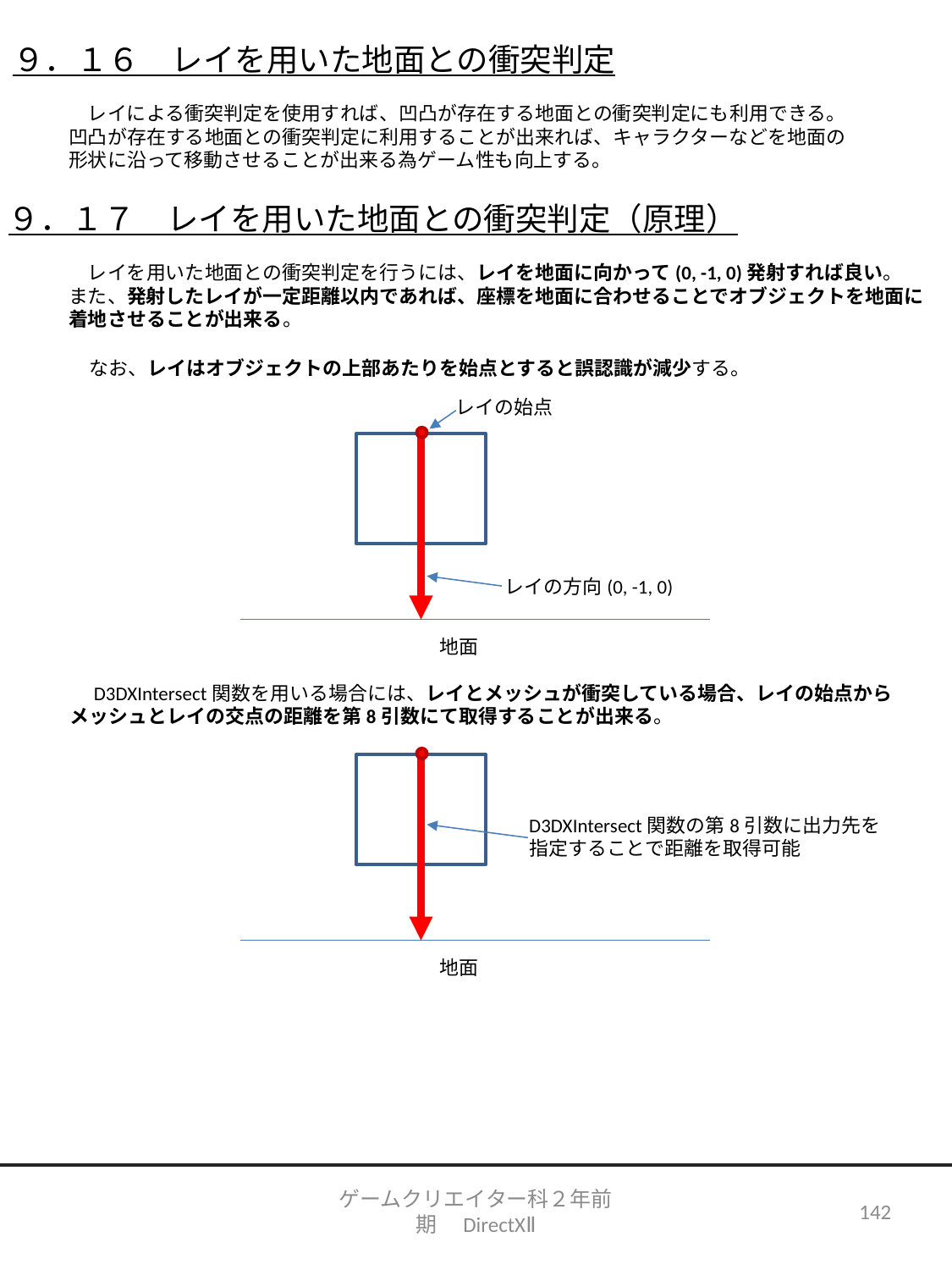

９．１６　レイを用いた地面との衝突判定
　レイによる衝突判定を使用すれば、凹凸が存在する地面との衝突判定にも利用できる。
凹凸が存在する地面との衝突判定に利用することが出来れば、キャラクターなどを地面の
形状に沿って移動させることが出来る為ゲーム性も向上する。
９．１７　レイを用いた地面との衝突判定（原理）
　レイを用いた地面との衝突判定を行うには、レイを地面に向かって(0, -1, 0)発射すれば良い。
また、発射したレイが一定距離以内であれば、座標を地面に合わせることでオブジェクトを地面に
着地させることが出来る。
　なお、レイはオブジェクトの上部あたりを始点とすると誤認識が減少する。
レイの始点

レイの方向(0, -1, 0)
地面
　D3DXIntersect関数を用いる場合には、レイとメッシュが衝突している場合、レイの始点から
メッシュとレイの交点の距離を第8引数にて取得することが出来る。

D3DXIntersect関数の第8引数に出力先を
指定することで距離を取得可能
地面
ゲームクリエイター科２年前期　DirectXⅡ
142